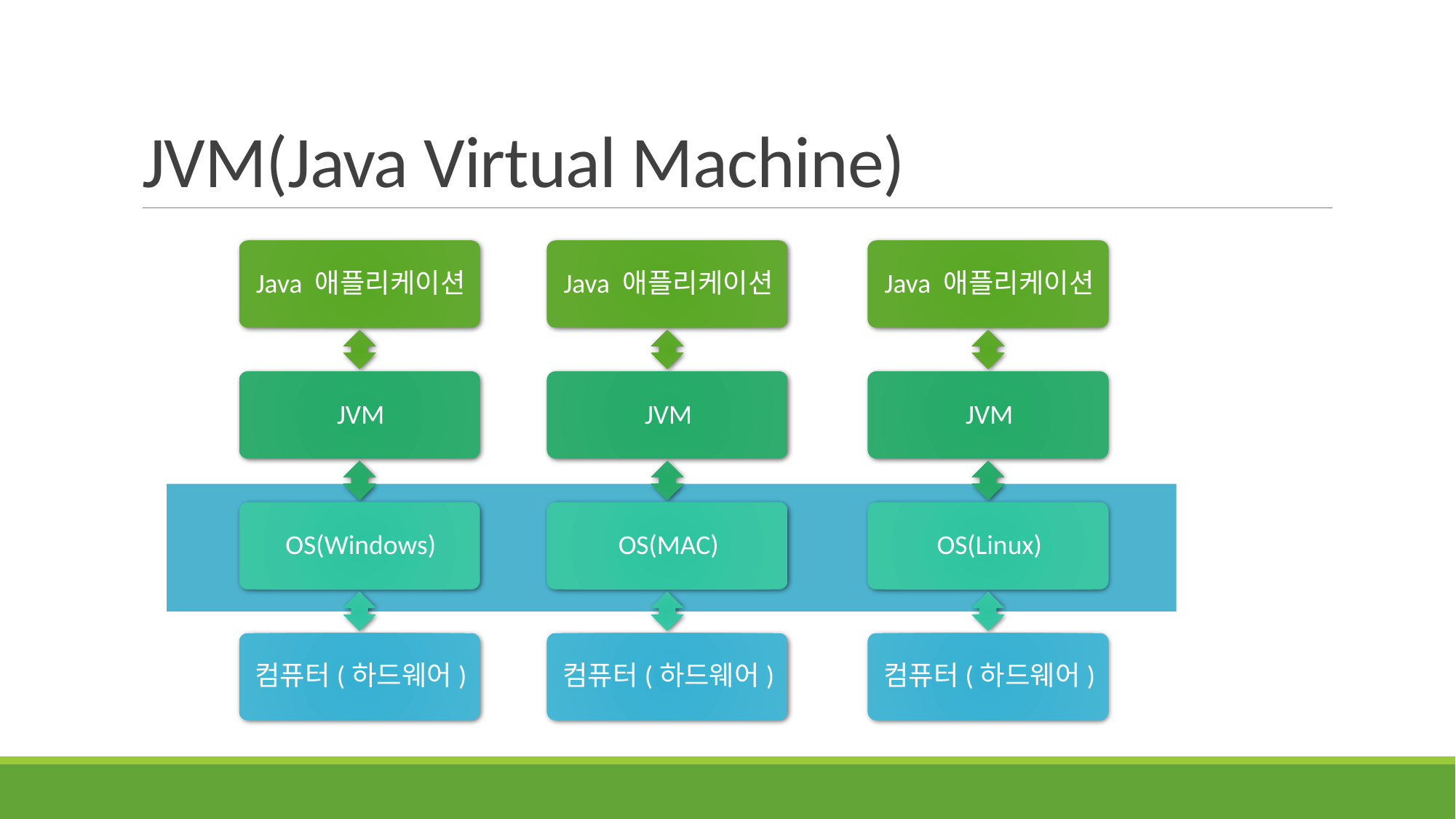

# JVM(Java Virtual Machine)
Java 애플리케이션

JVM

OS(Windows)

컴퓨터(하드웨어)
Java 애플리케이션

JVM

OS(MAC)

컴퓨터(하드웨어)
Java 애플리케이션

JVM

OS(Linux)

컴퓨터(하드웨어)